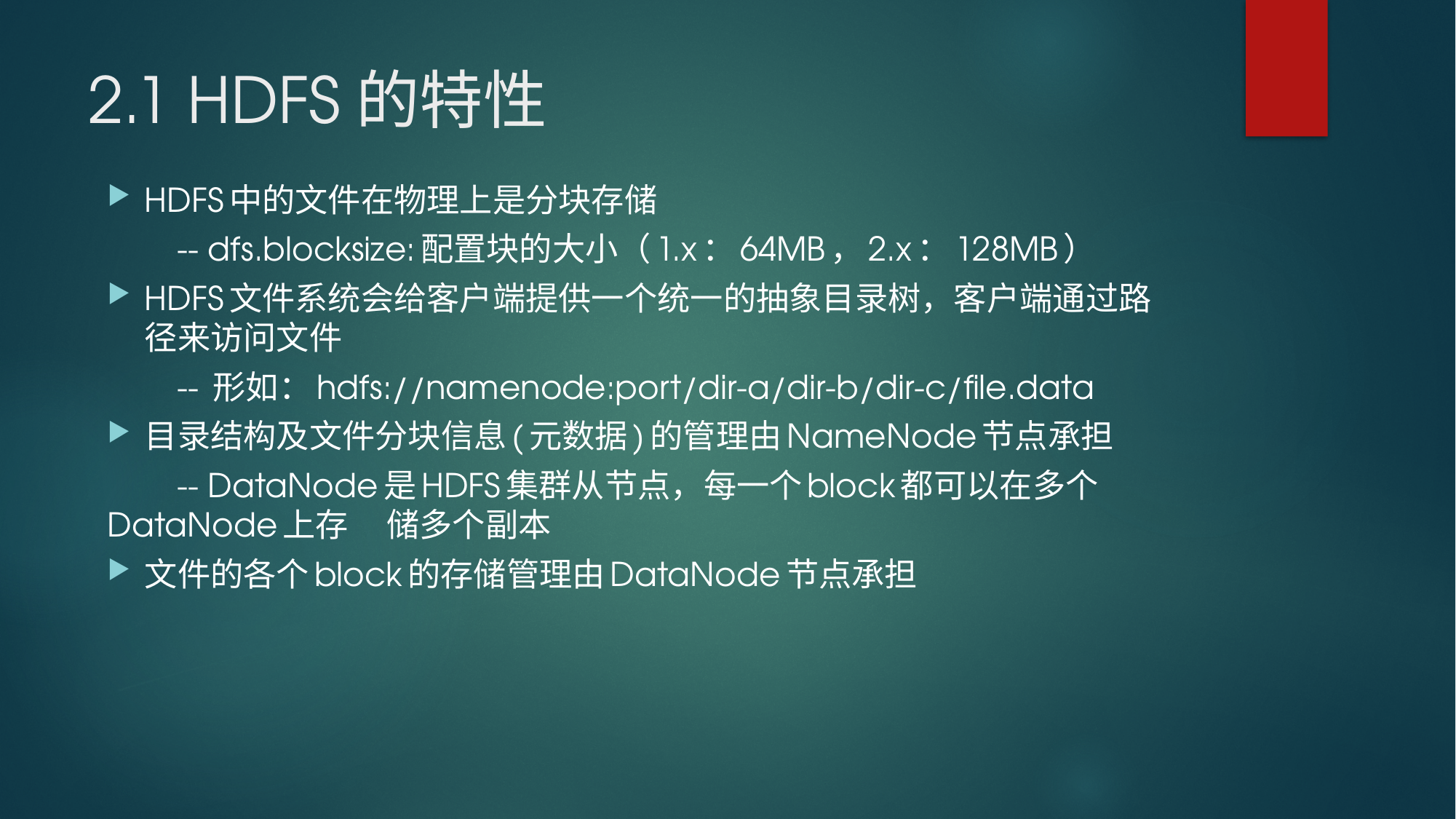

# 2.1 HDFS的特性
HDFS中的文件在物理上是分块存储
	-- dfs.blocksize:配置块的大小（1.x：64MB，2.x：128MB）
HDFS文件系统会给客户端提供一个统一的抽象目录树，客户端通过路径来访问文件
	-- 形如：hdfs://namenode:port/dir-a/dir-b/dir-c/file.data
目录结构及文件分块信息(元数据)的管理由NameNode节点承担
	-- DataNode是HDFS集群从节点，每一个block都可以在多个DataNode上存	储多个副本
文件的各个block的存储管理由DataNode节点承担